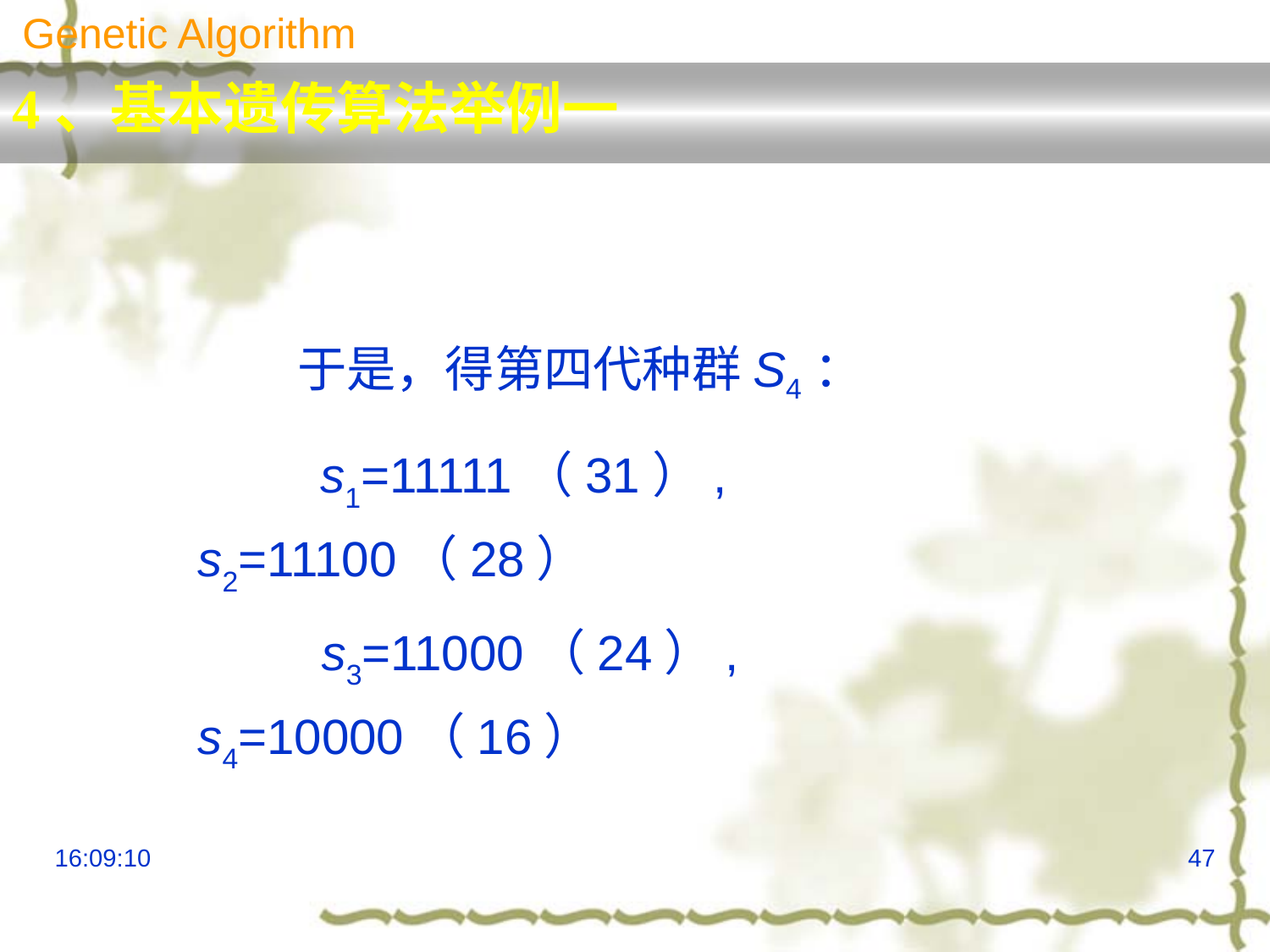

Genetic Algorithm
4、基本遗传算法举例一
        于是，得第四代种群S4：
          s1=11111（31）,  s2=11100（28）
         s3=11000（24）,  s4=10000（16）
16:09:10
47